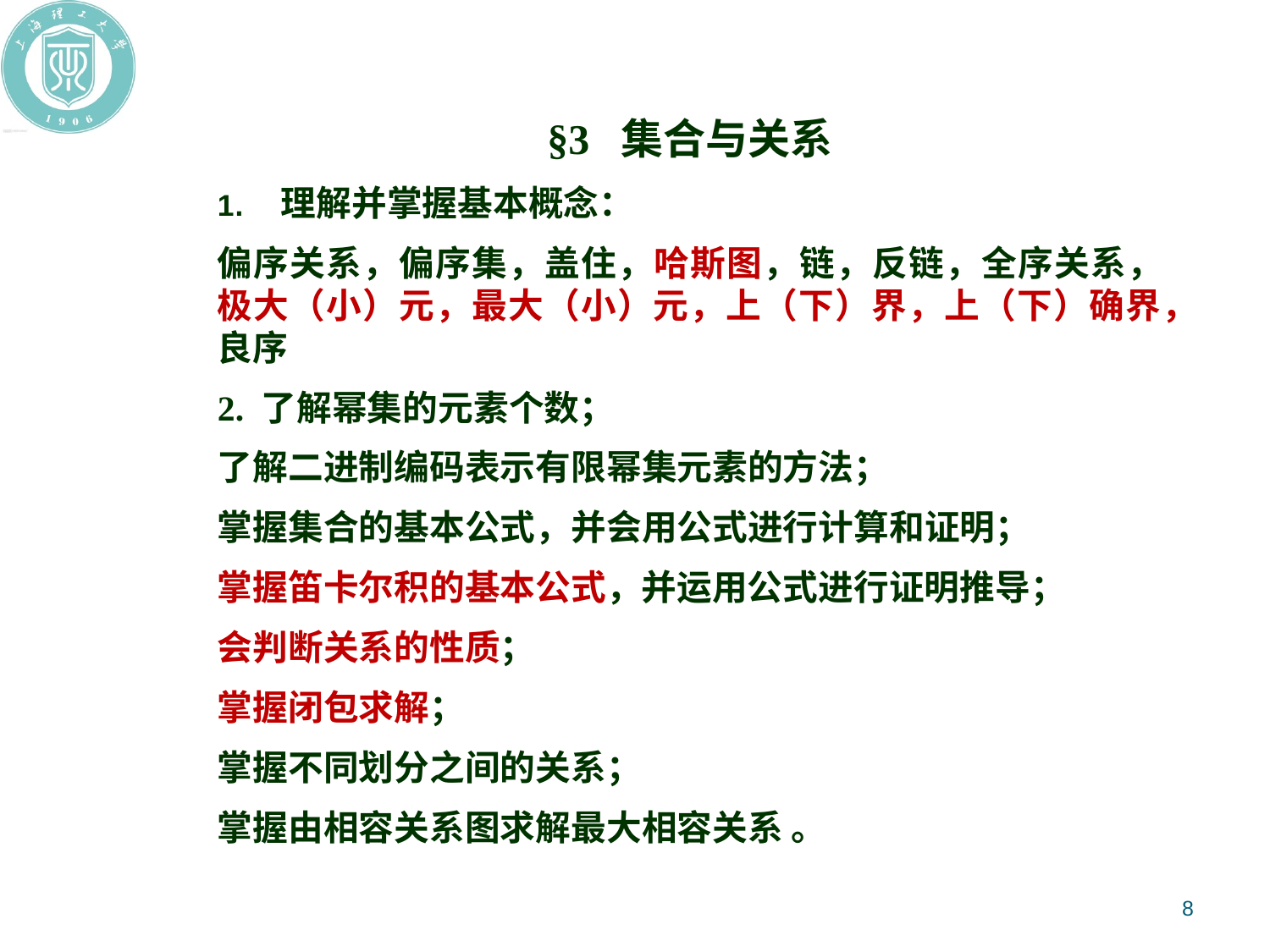

§3  集合与关系
理解并掌握基本概念：
偏序关系，偏序集，盖住，哈斯图，链，反链，全序关系，极大（小）元，最大（小）元，上（下）界，上（下）确界，良序
2. 了解幂集的元素个数；
了解二进制编码表示有限幂集元素的方法；
掌握集合的基本公式，并会用公式进行计算和证明；
掌握笛卡尔积的基本公式，并运用公式进行证明推导；
会判断关系的性质；
掌握闭包求解；
掌握不同划分之间的关系；
掌握由相容关系图求解最大相容关系 。
8